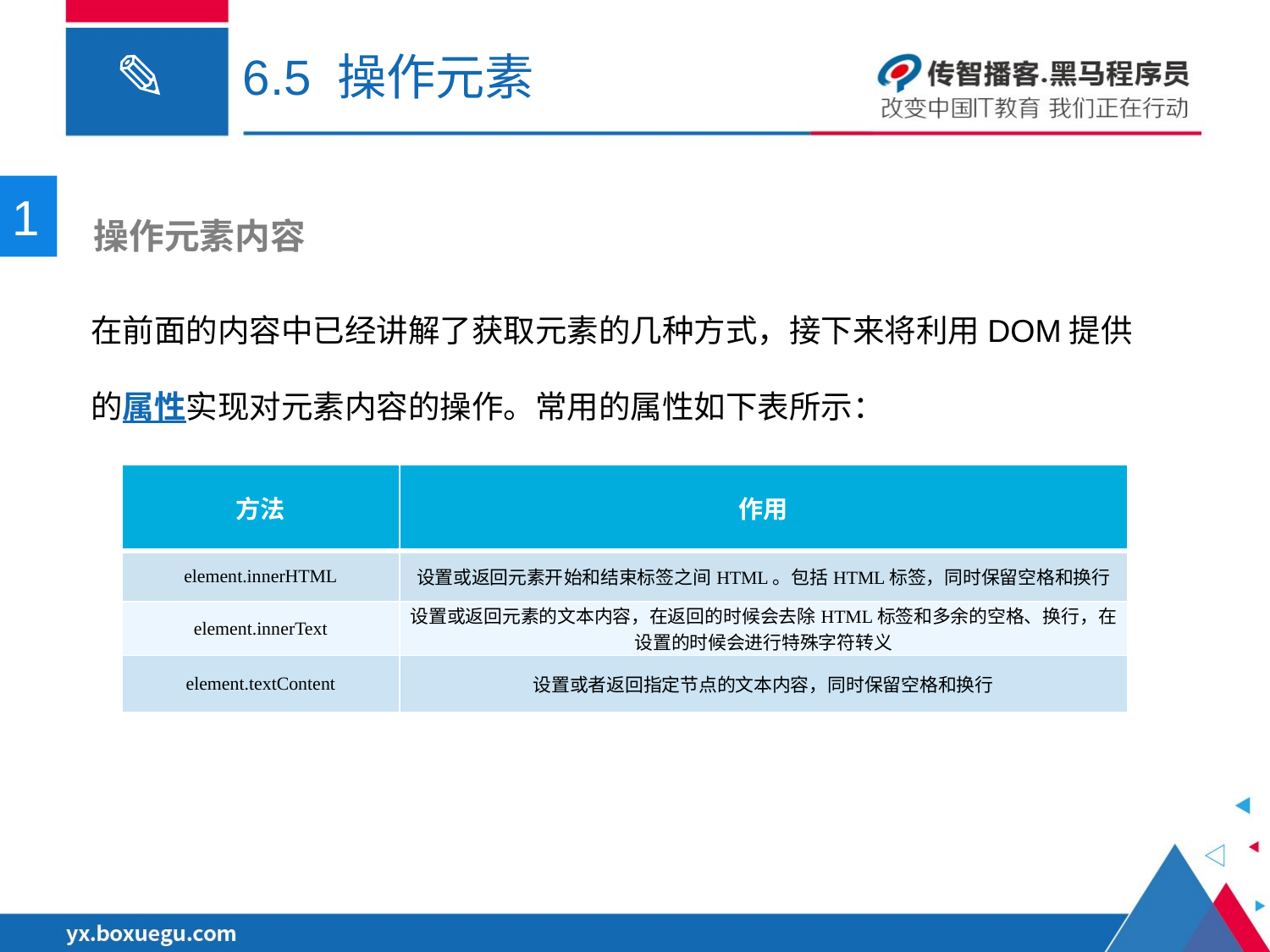

# 6.5 操作元素

1
  操作元素内容
在前面的内容中已经讲解了获取元素的几种方式，接下来将利用DOM提供的属性实现对元素内容的操作。常用的属性如下表所示：
| 方法 | 作用 |
| --- | --- |
| element.innerHTML | 设置或返回元素开始和结束标签之间HTML。包括HTML标签，同时保留空格和换行 |
| element.innerText | 设置或返回元素的文本内容，在返回的时候会去除HTML标签和多余的空格、换行，在设置的时候会进行特殊字符转义 |
| element.textContent | 设置或者返回指定节点的文本内容，同时保留空格和换行 |